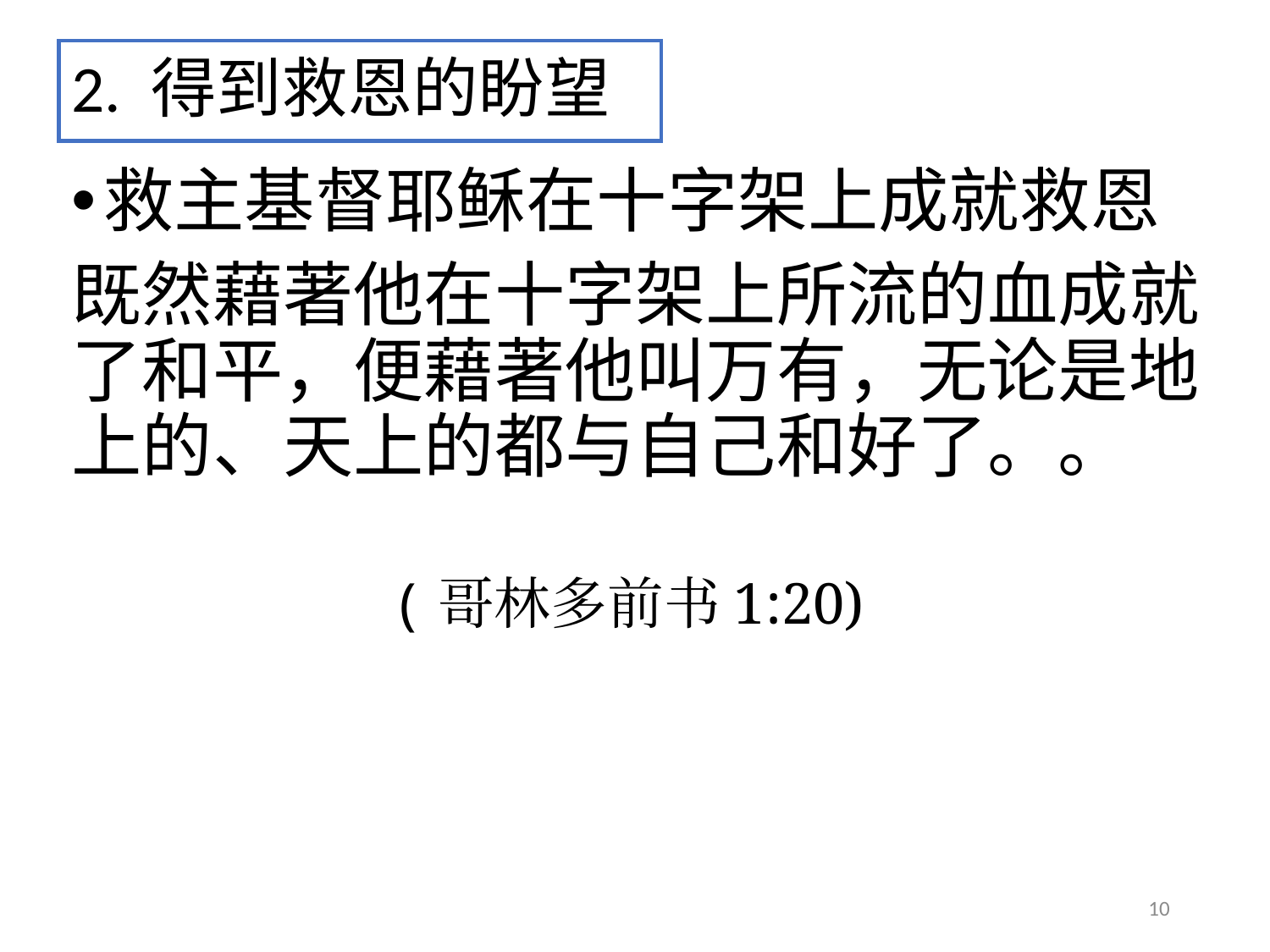

# 2. 得到救恩的盼望
救主基督耶稣在十字架上成就救恩
既然藉著他在十字架上所流的血成就了和平，便藉著他叫万有，无论是地上的、天上的都与自己和好了。。
                   (哥林多前书1:20)
10